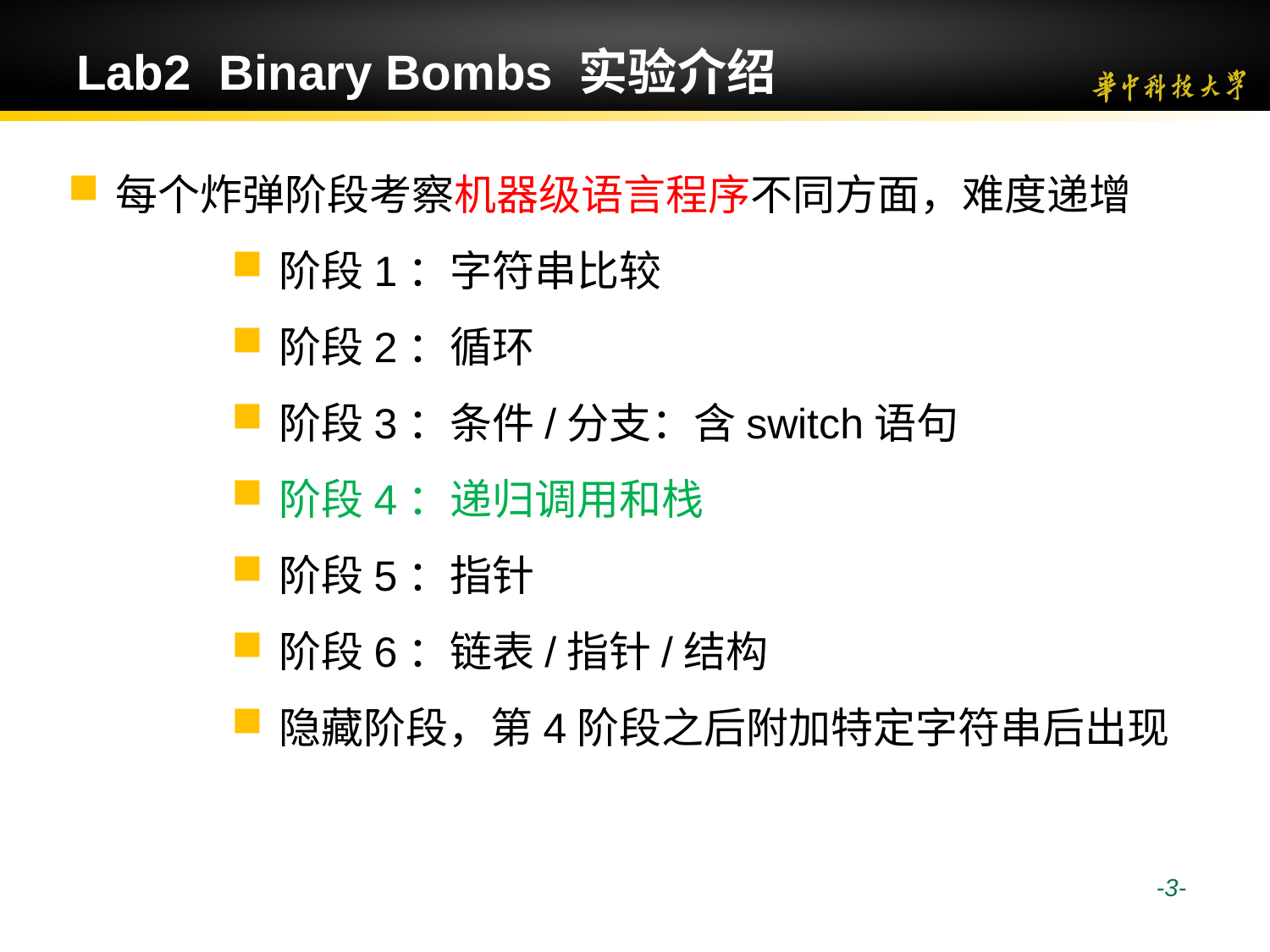

# Lab2  Binary Bombs 实验介绍
每个炸弹阶段考察机器级语言程序不同方面，难度递增
阶段1：字符串比较
阶段2：循环
阶段3：条件/分支：含switch语句
阶段4：递归调用和栈
阶段5：指针
阶段6：链表/指针/结构
隐藏阶段，第4阶段之后附加特定字符串后出现

 -3-